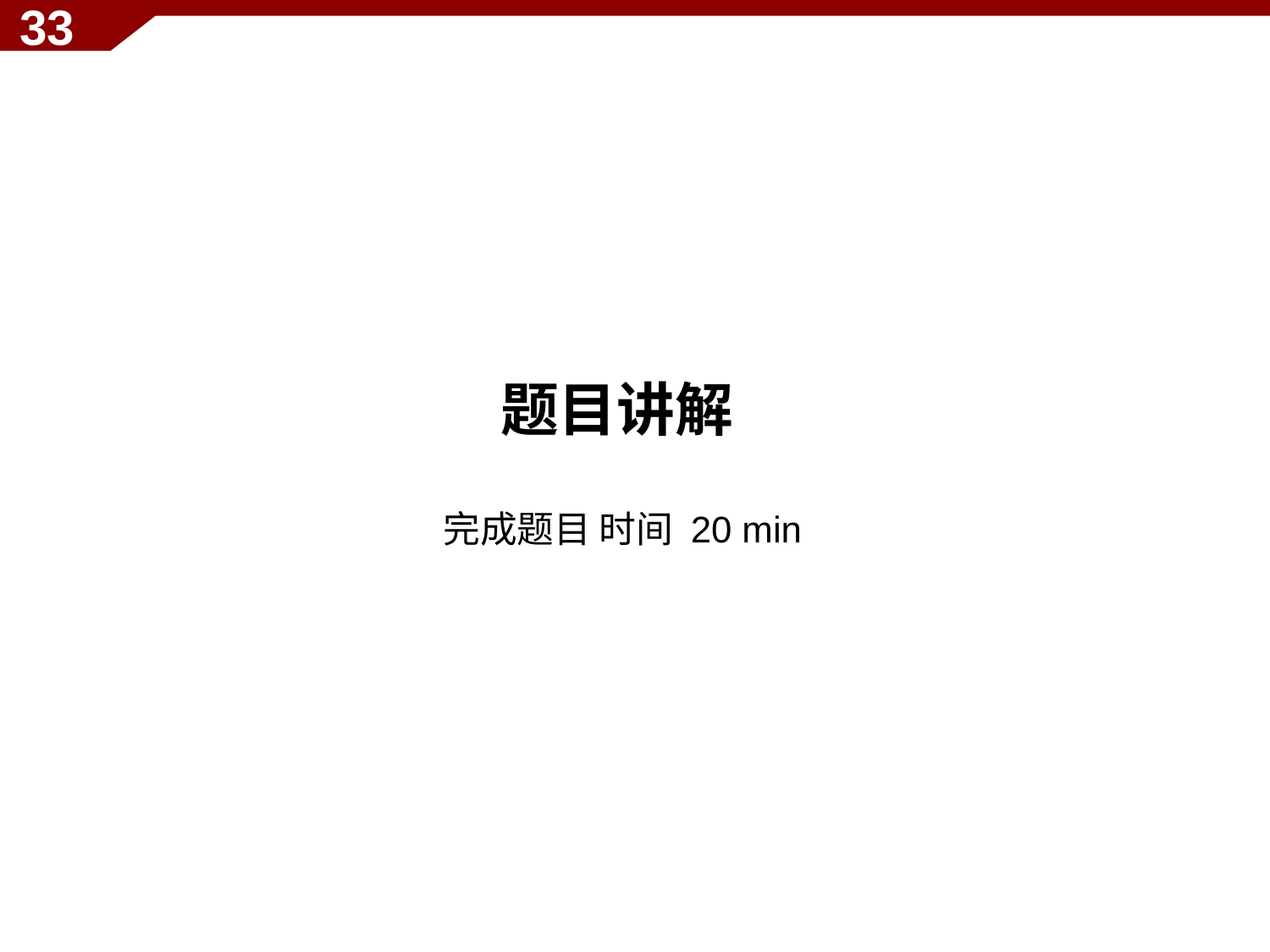

33
# 题目讲解
     完成题目 时间 20 min